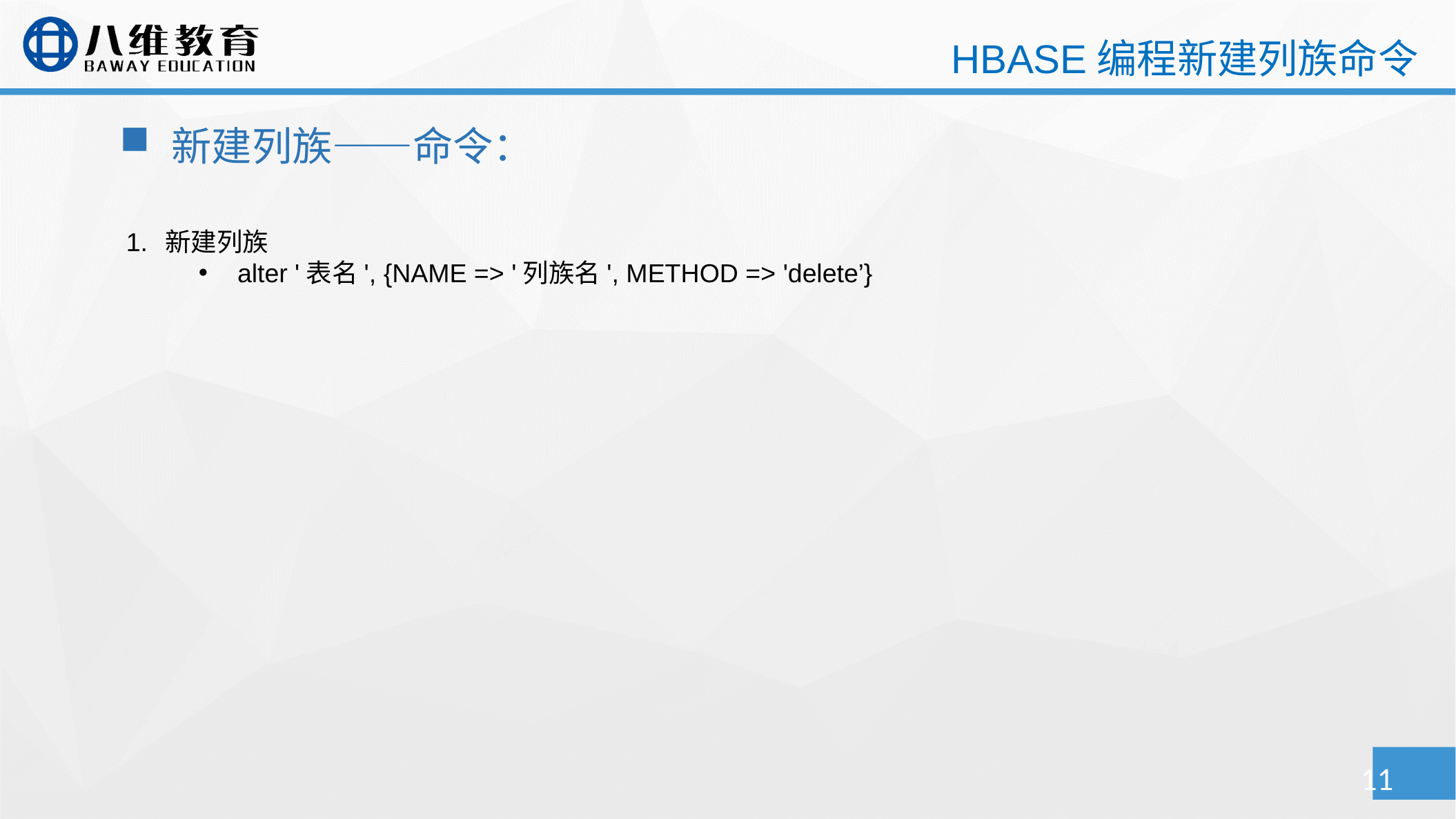

HBASE编程新建列族命令
新建列族——命令：
新建列族
alter '表名', {NAME => '列族名', METHOD => 'delete’}